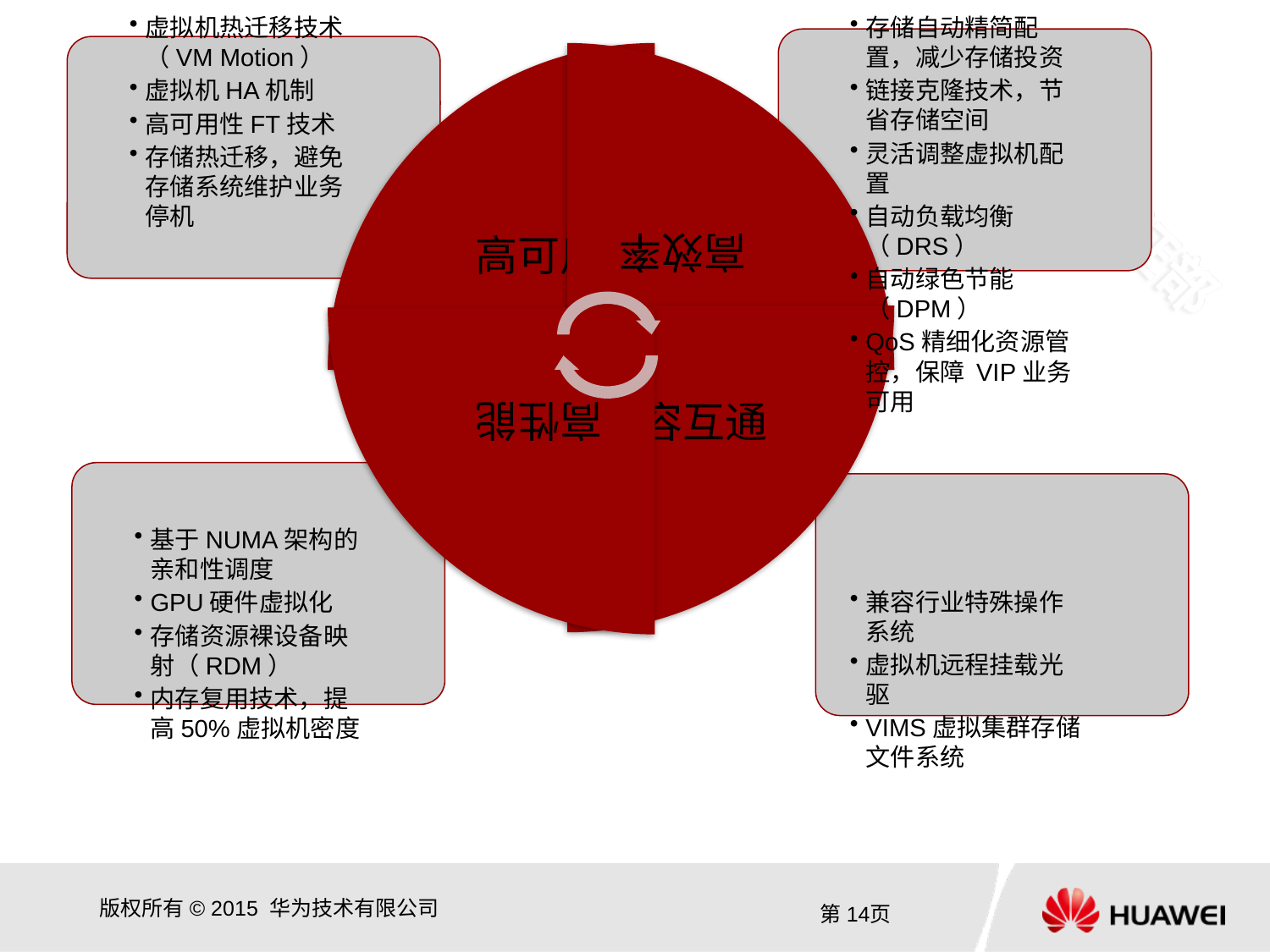

# 主要功能特性
高可用
高效率
兼容互通
高性能
虚拟机热迁移技术（VM Motion）
虚拟机HA机制
高可用性FT技术
存储热迁移，避免存储系统维护业务停机
存储自动精简配置，减少存储投资
链接克隆技术，节省存储空间
灵活调整虚拟机配置
自动负载均衡（DRS）
自动绿色节能（DPM）
QoS精细化资源管控，保障 VIP业务可用
兼容行业特殊操作系统
虚拟机远程挂载光驱
VIMS虚拟集群存储文件系统
基于NUMA架构的亲和性调度
GPU硬件虚拟化
存储资源裸设备映射（RDM）
内存复用技术，提高50%虚拟机密度